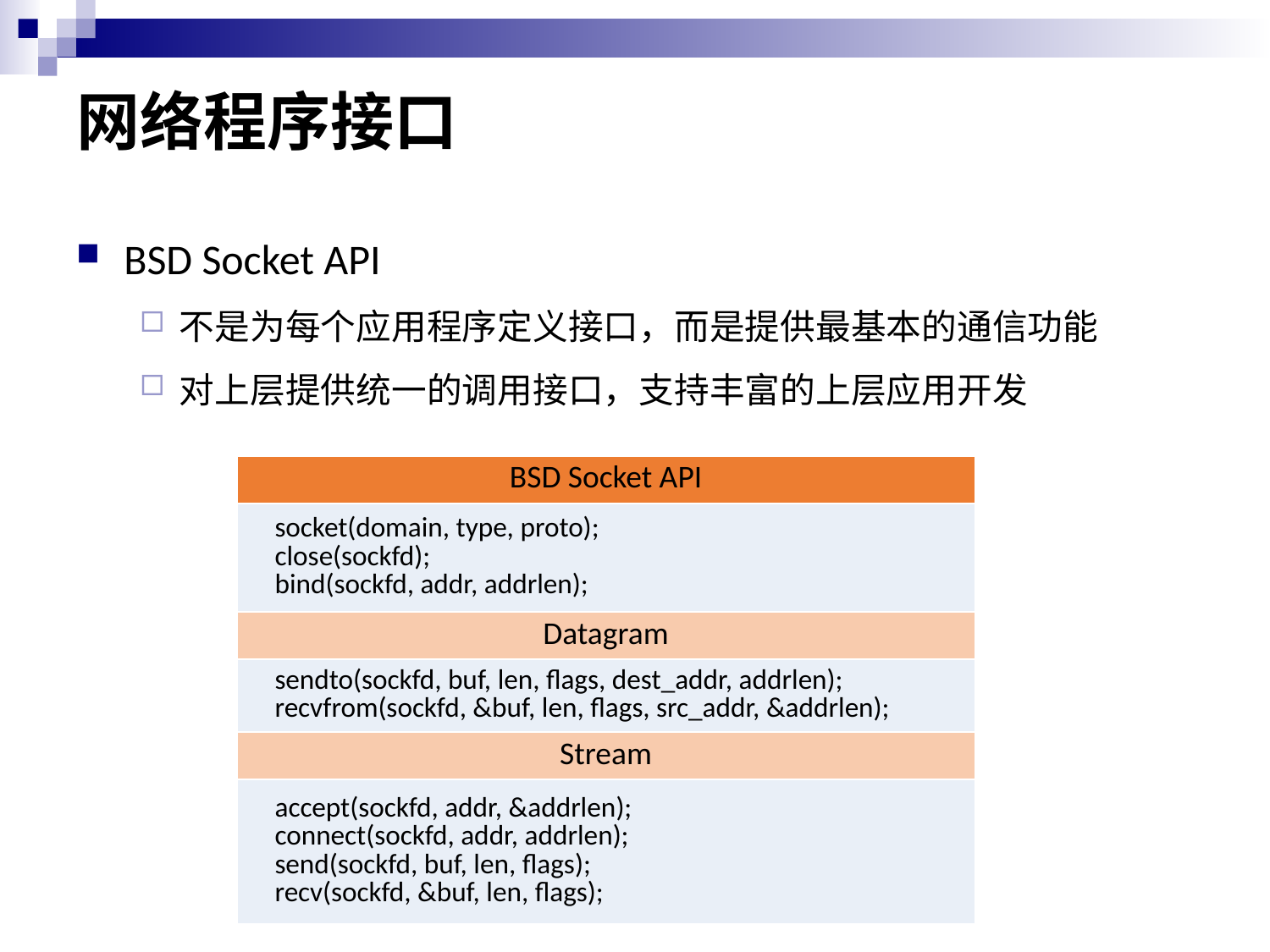

# 网络程序接口
BSD Socket API
不是为每个应用程序定义接口，而是提供最基本的通信功能
对上层提供统一的调用接口，支持丰富的上层应用开发

| BSD Socket API |
| --- |
| socket(domain, type, proto); close(sockfd); bind(sockfd, addr, addrlen); |
| Datagram |
| sendto(sockfd, buf, len, flags, dest\_addr, addrlen); recvfrom(sockfd, &buf, len, flags, src\_addr, &addrlen); |
| Stream |
| accept(sockfd, addr, &addrlen); connect(sockfd, addr, addrlen); send(sockfd, buf, len, flags); recv(sockfd, &buf, len, flags); |
16